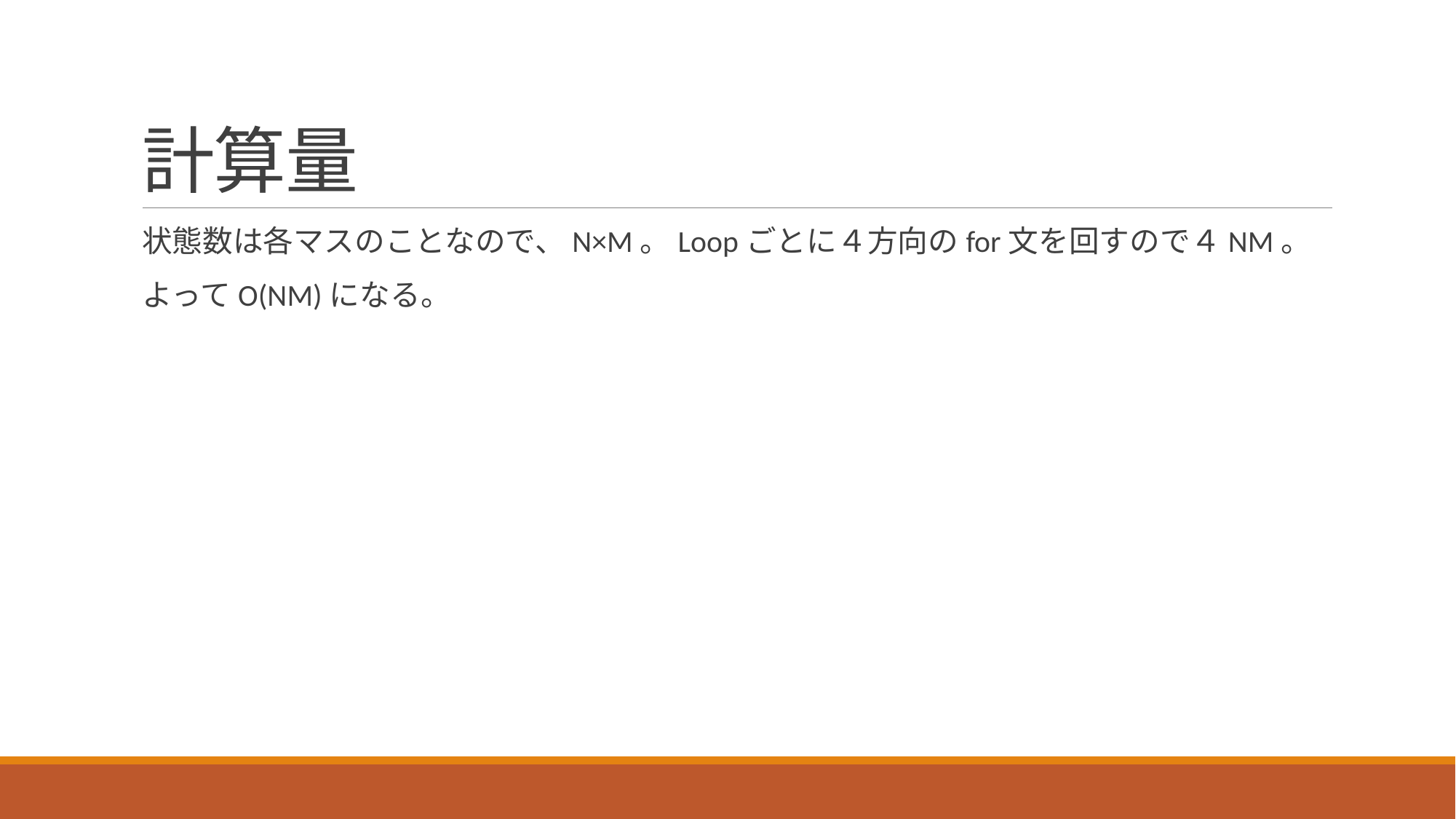

# 計算量
状態数は各マスのことなので、N×M。Loopごとに４方向のfor文を回すので４NM。
よってO(NM)になる。